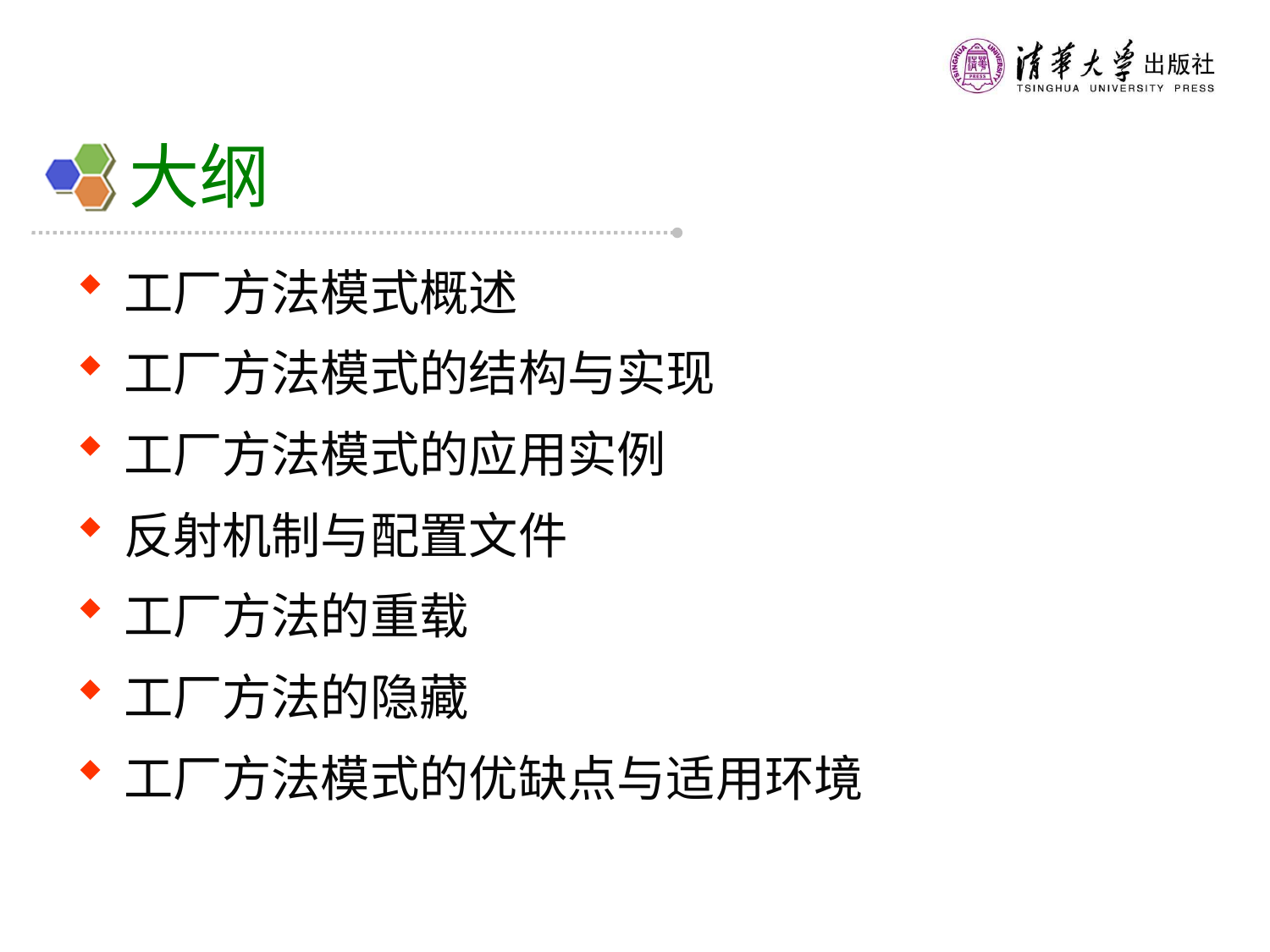

# 大纲

工厂方法模式概述
工厂方法模式的结构与实现
工厂方法模式的应用实例
反射机制与配置文件
工厂方法的重载
工厂方法的隐藏
工厂方法模式的优缺点与适用环境